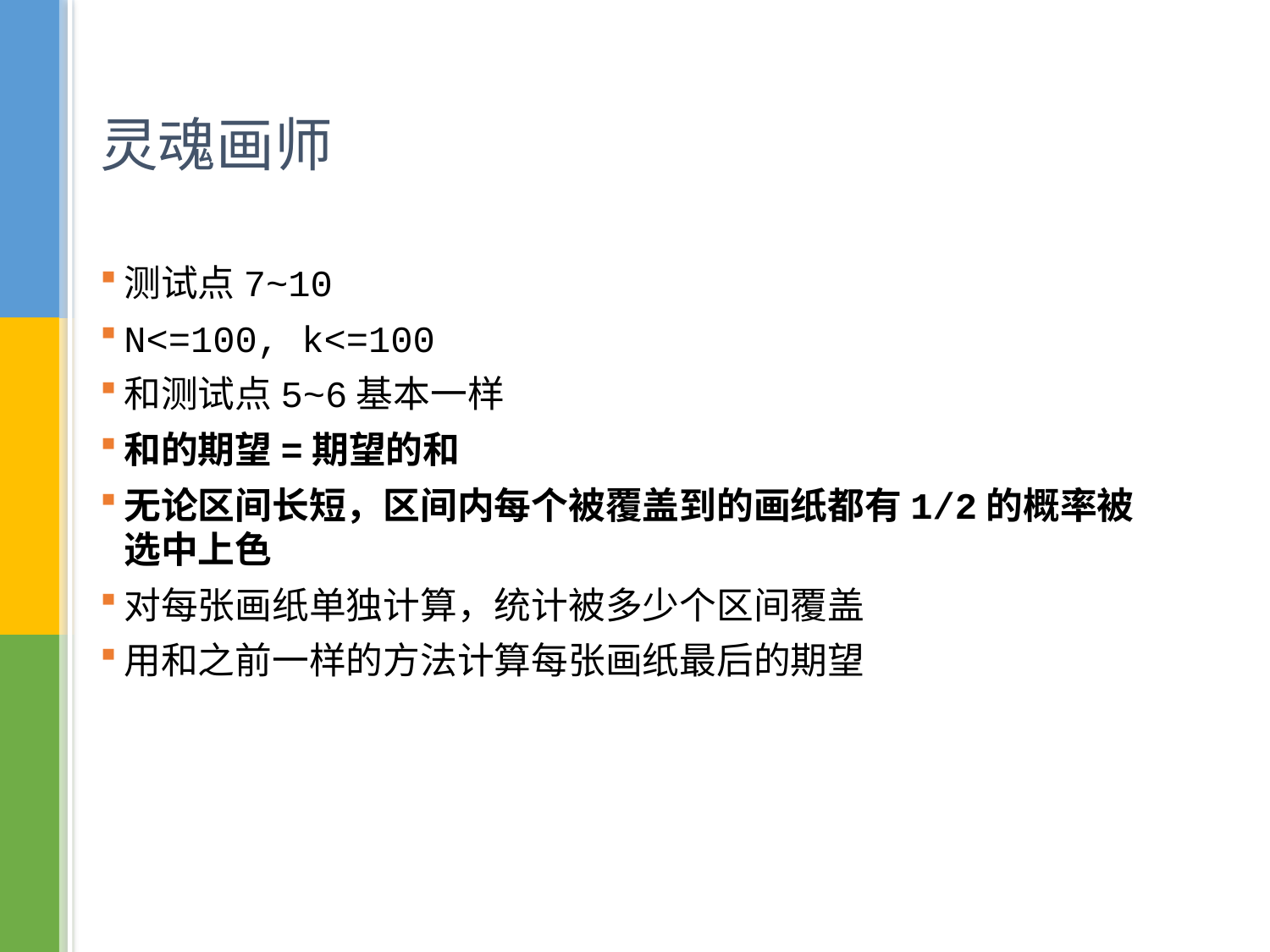

# 灵魂画师
测试点7~10
N<=100, k<=100
和测试点5~6基本一样
和的期望=期望的和
无论区间长短，区间内每个被覆盖到的画纸都有1/2的概率被选中上色
对每张画纸单独计算，统计被多少个区间覆盖
用和之前一样的方法计算每张画纸最后的期望